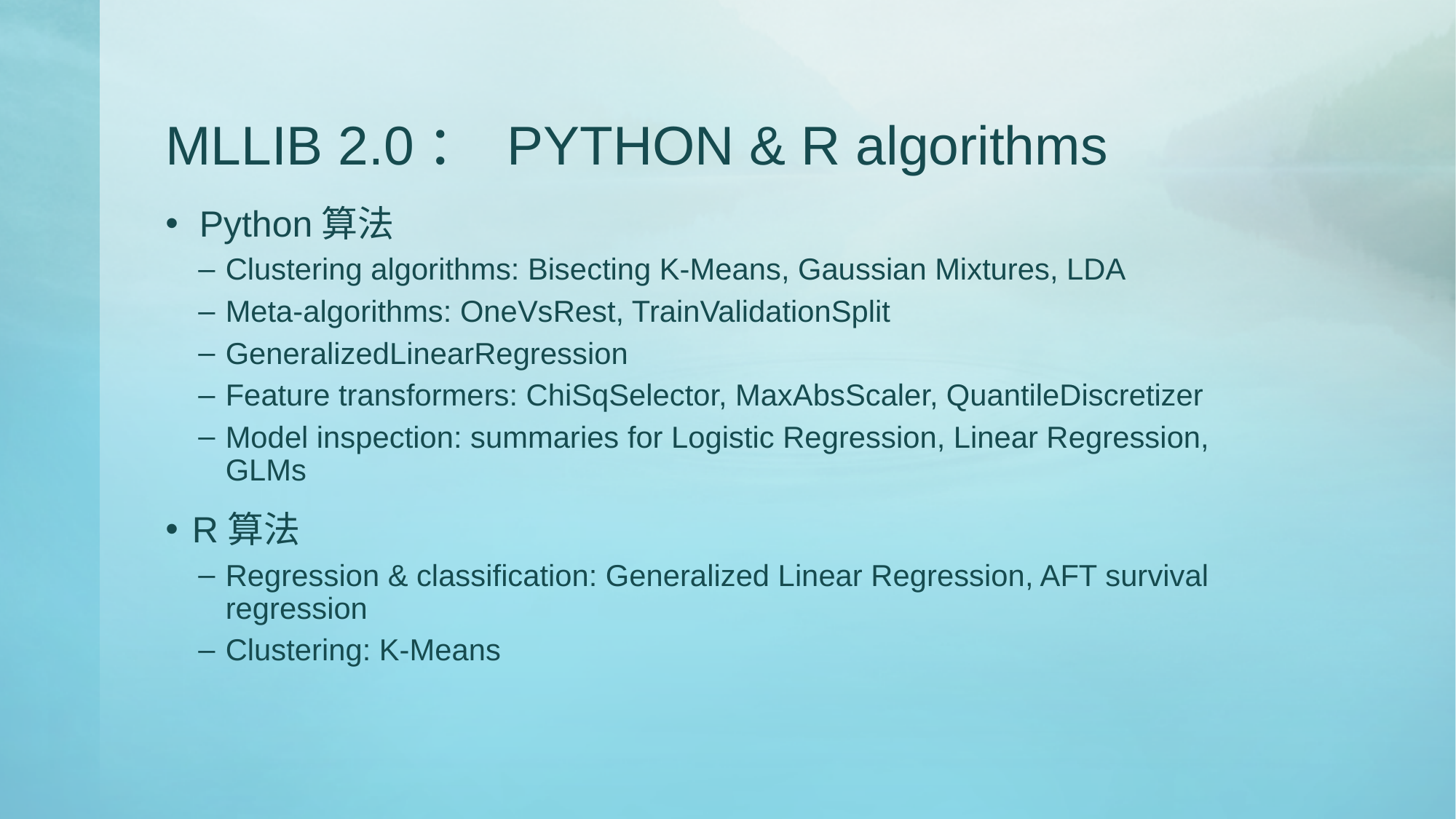

# MLLIB 2.0： PYTHON & R algorithms
 Python算法
Clustering algorithms: Bisecting K-Means, Gaussian Mixtures, LDA
Meta-algorithms: OneVsRest, TrainValidationSplit
GeneralizedLinearRegression
Feature transformers: ChiSqSelector, MaxAbsScaler, QuantileDiscretizer
Model inspection: summaries for Logistic Regression, Linear Regression, GLMs
R算法
Regression & classification: Generalized Linear Regression, AFT survival regression
Clustering: K-Means